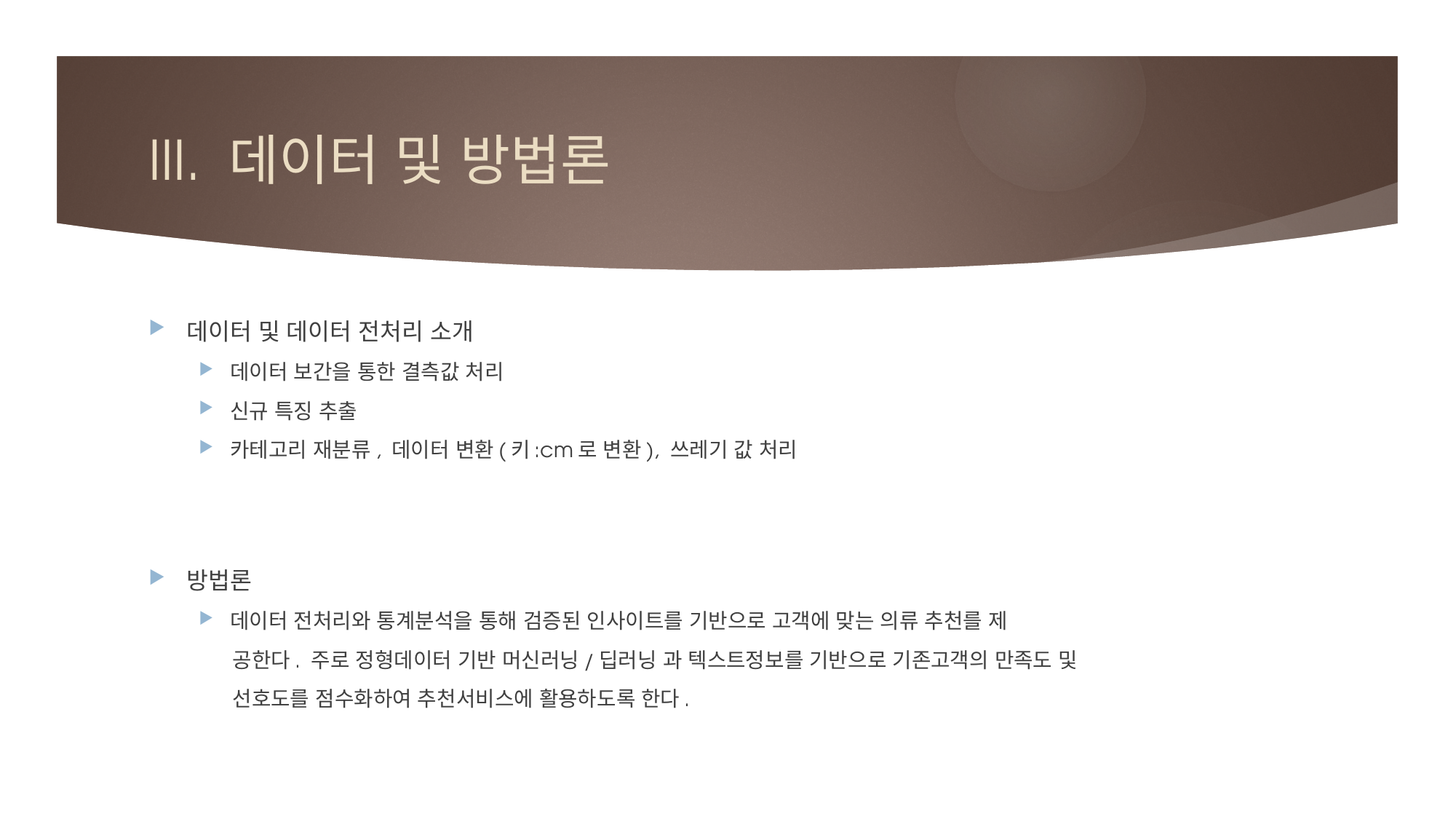

# III. 데이터 및 방법론
데이터 및 데이터 전처리 소개
데이터 보간을 통한 결측값 처리
신규 특징 추출
카테고리 재분류, 데이터 변환(키:cm로 변환), 쓰레기 값 처리

방법론
데이터 전처리와 통계분석을 통해 검증된 인사이트를 기반으로 고객에 맞는 의류 추천를 제
     공한다. 주로 정형데이터 기반 머신러닝/딥러닝 과 텍스트정보를 기반으로 기존고객의 만족도 및
     선호도를 점수화하여 추천서비스에 활용하도록 한다.